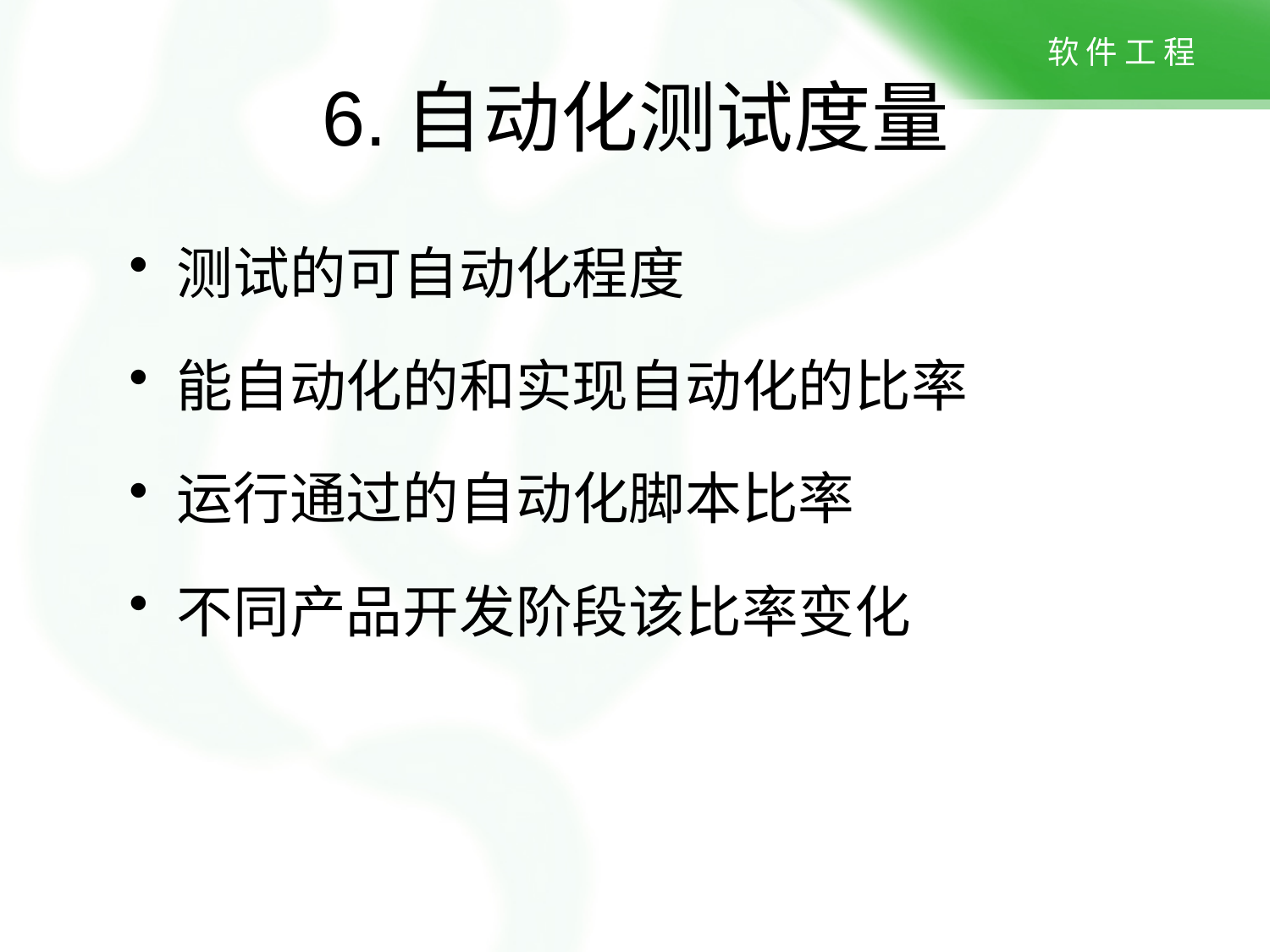

# 6.自动化测试度量
测试的可自动化程度
能自动化的和实现自动化的比率
运行通过的自动化脚本比率
不同产品开发阶段该比率变化